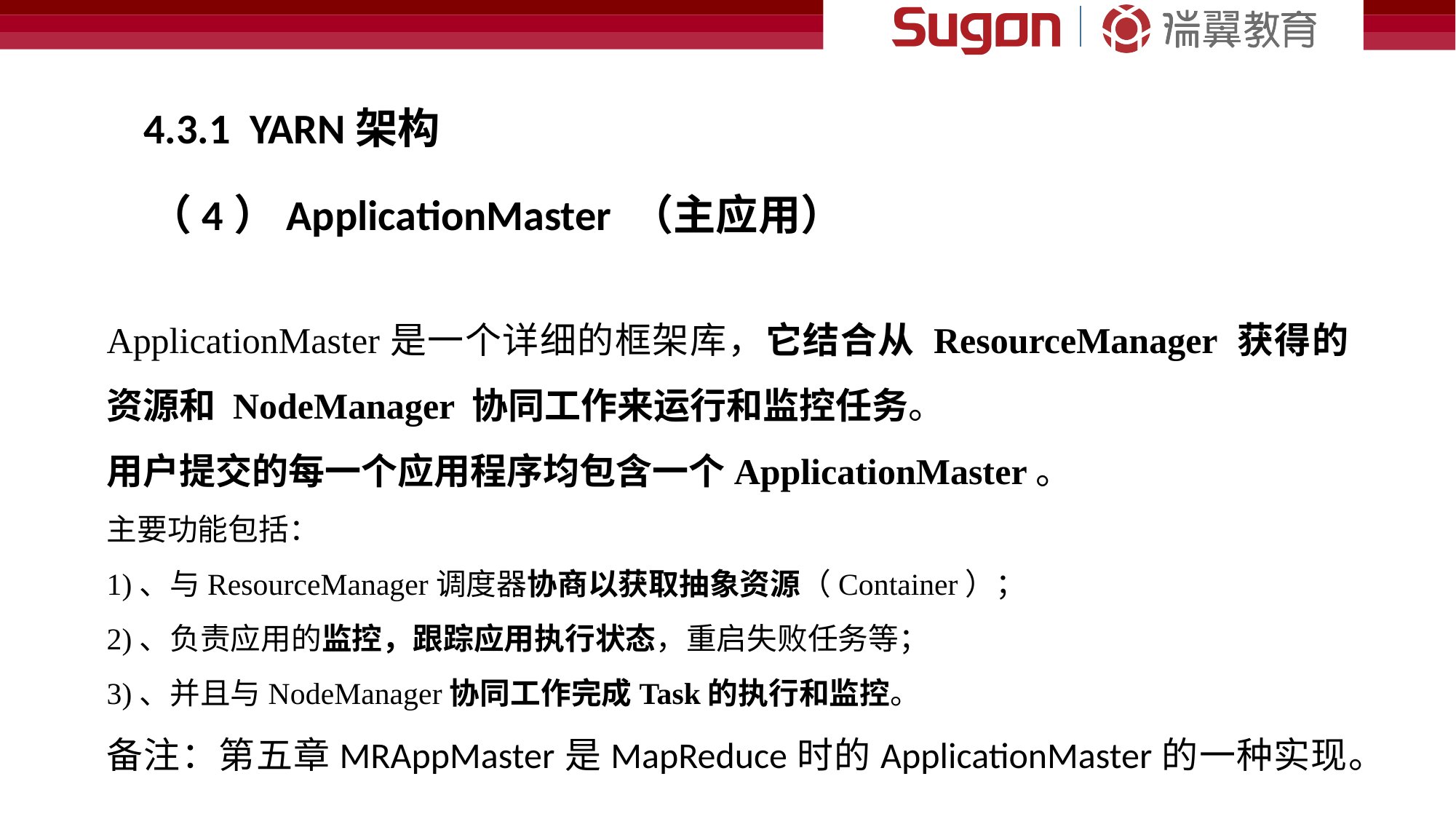

4.3.1  YARN架构
（4）ApplicationMaster （主应用）
ApplicationMaster是一个详细的框架库，它结合从 ResourceManager 获得的资源和 NodeManager 协同工作来运行和监控任务。
用户提交的每一个应用程序均包含一个ApplicationMaster。
主要功能包括：
1)、与ResourceManager调度器协商以获取抽象资源（Container）；
2)、负责应用的监控，跟踪应用执行状态，重启失败任务等；
3)、并且与NodeManager协同工作完成Task的执行和监控。
备注：第五章MRAppMaster是MapReduce时的ApplicationMaster的一种实现。